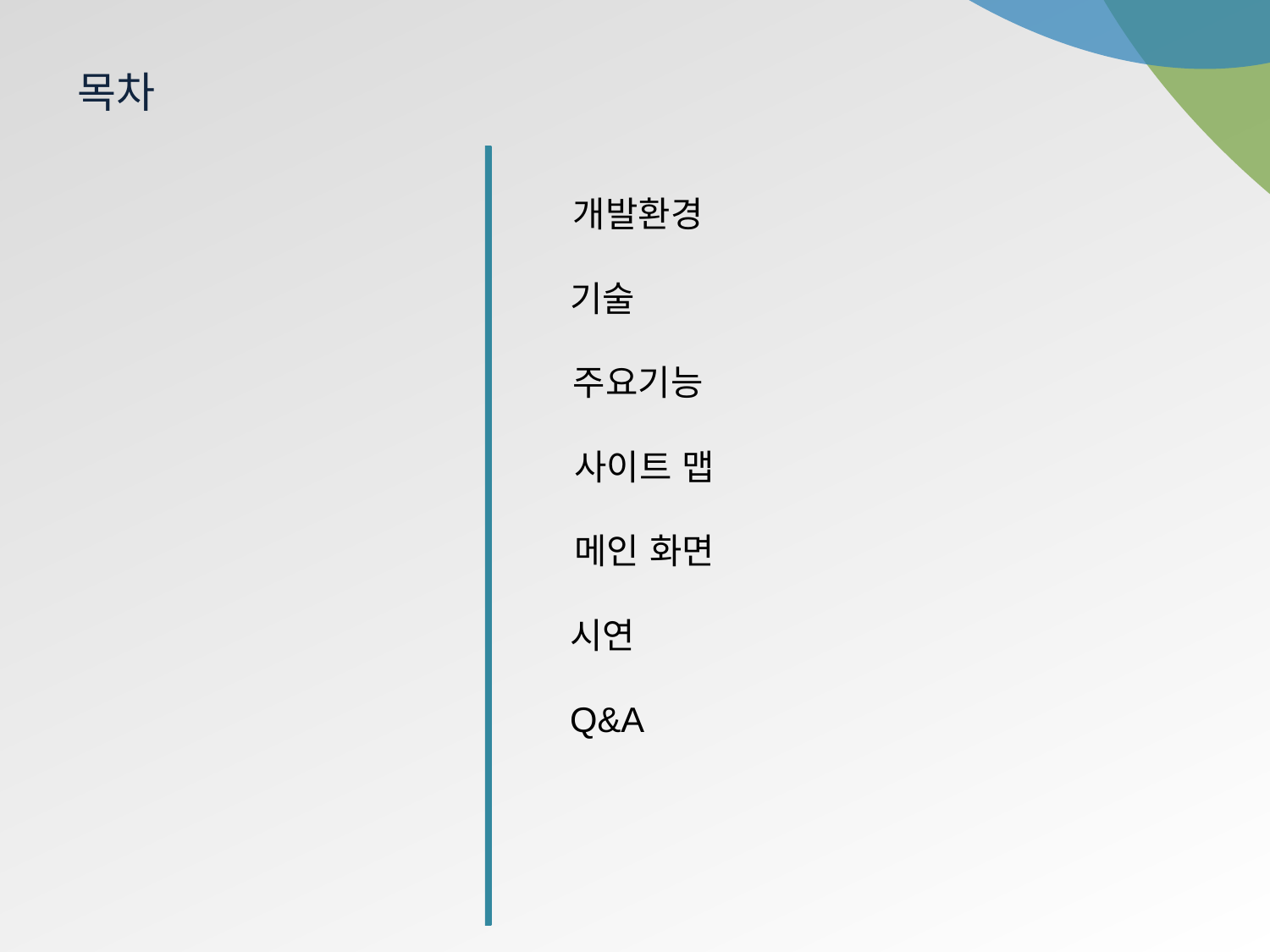

# 목차

개발환경
기술
주요기능
사이트 맵
메인 화면
시연
Q&A